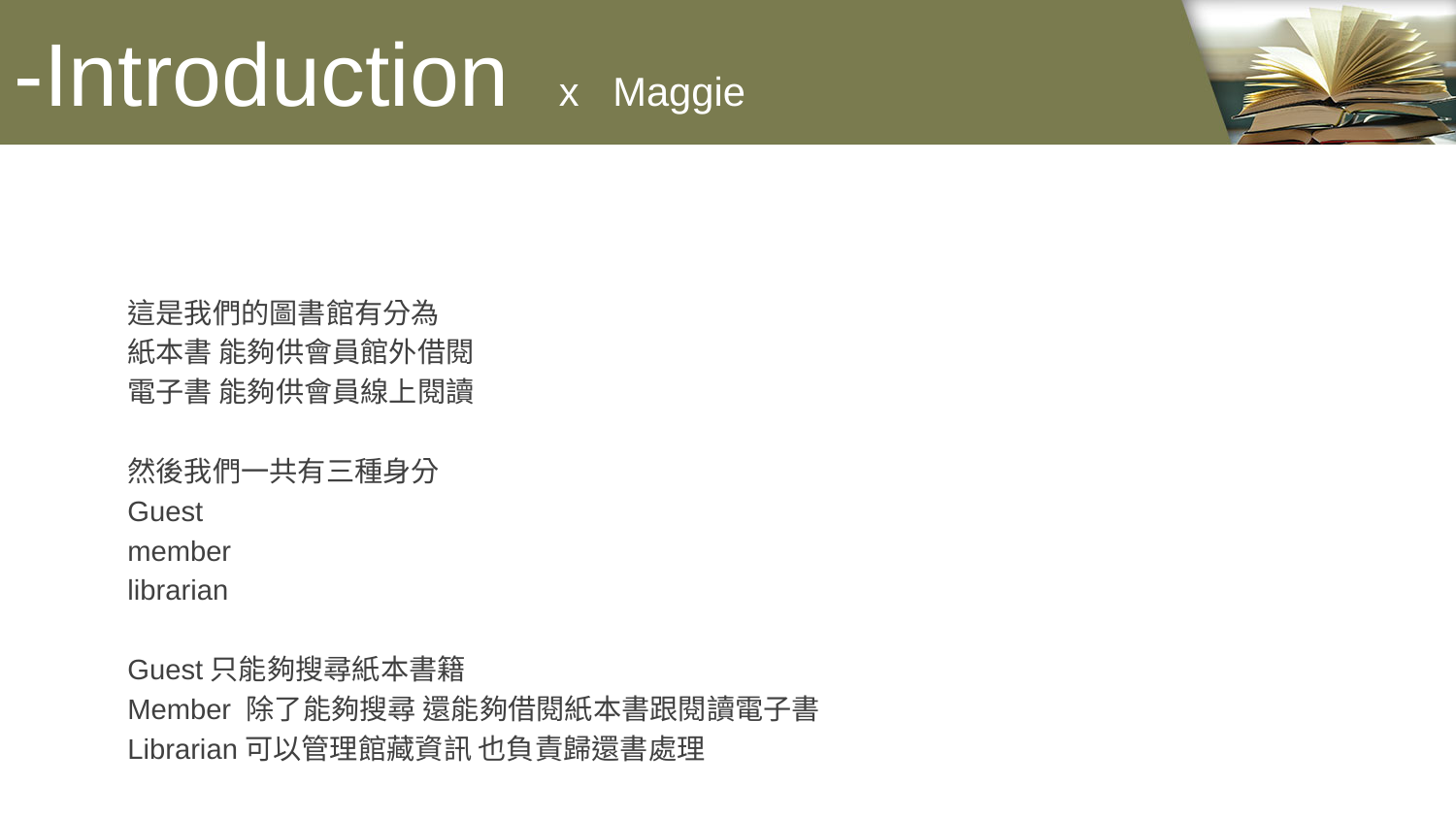

# -Introduction  x   Maggie

這是我們的圖書館有分為
紙本書 能夠供會員館外借閱
電子書 能夠供會員線上閱讀

然後我們一共有三種身分
Guest
member
librarian

Guest只能夠搜尋紙本書籍
Member 除了能夠搜尋 還能夠借閱紙本書跟閱讀電子書
Librarian可以管理館藏資訊 也負責歸還書處理